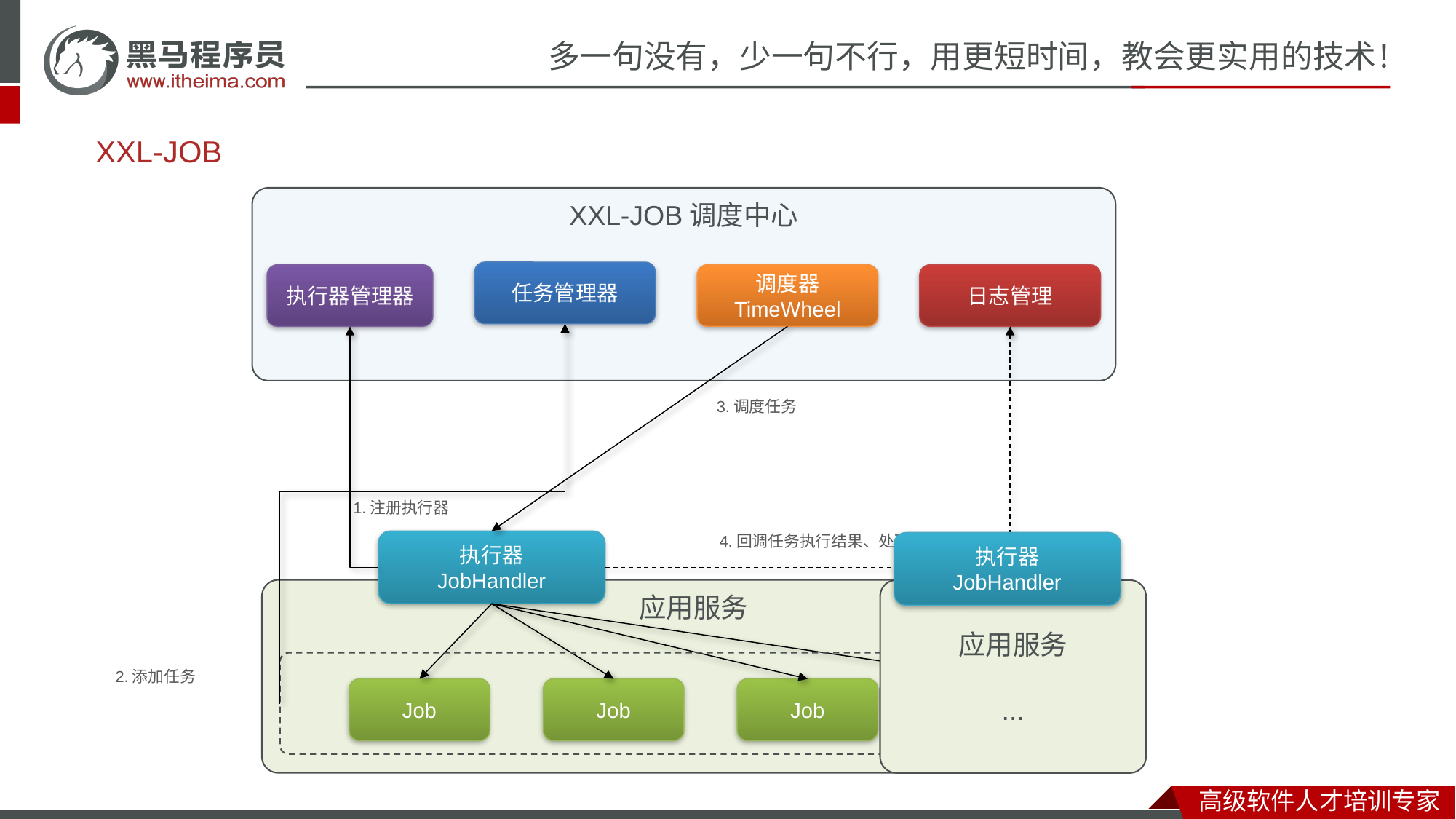

# XXL-JOB
XXL-JOB调度中心
任务管理器
调度器
TimeWheel
日志管理
执行器管理器
3.调度任务
1.注册执行器
4.回调任务执行结果、处理运行日志
执行器
JobHandler
执行器
JobHandler
应用服务

...
应用服务

2.添加任务
Job
Job
Job
Job